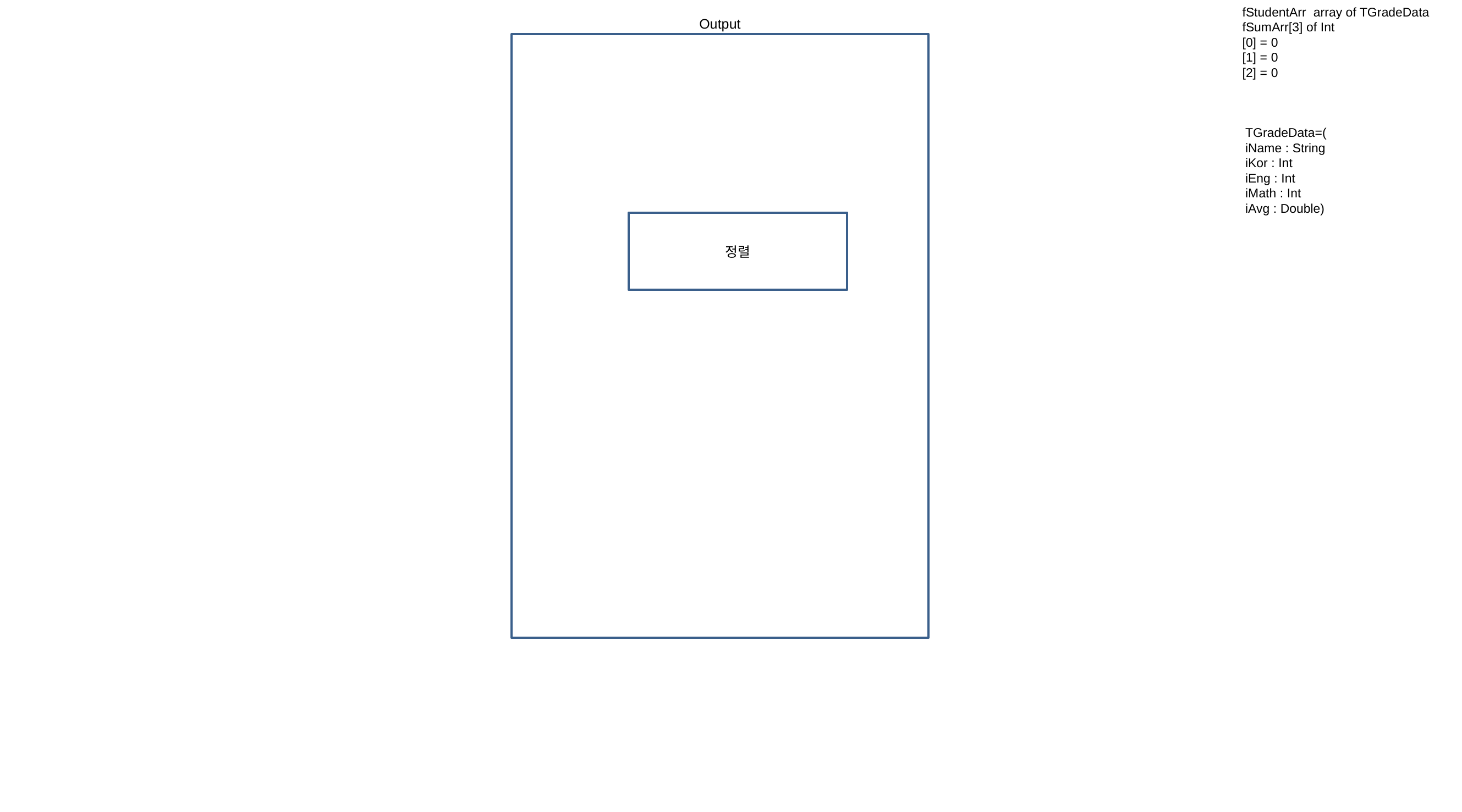

fStudentArr  array of TGradeData
fSumArr[3] of Int
[0] = 0
[1] = 0
[2] = 0
Output

TGradeData=(
iName : String
iKor : Int
iEng : Int
iMath : Int
iAvg : Double)
정렬